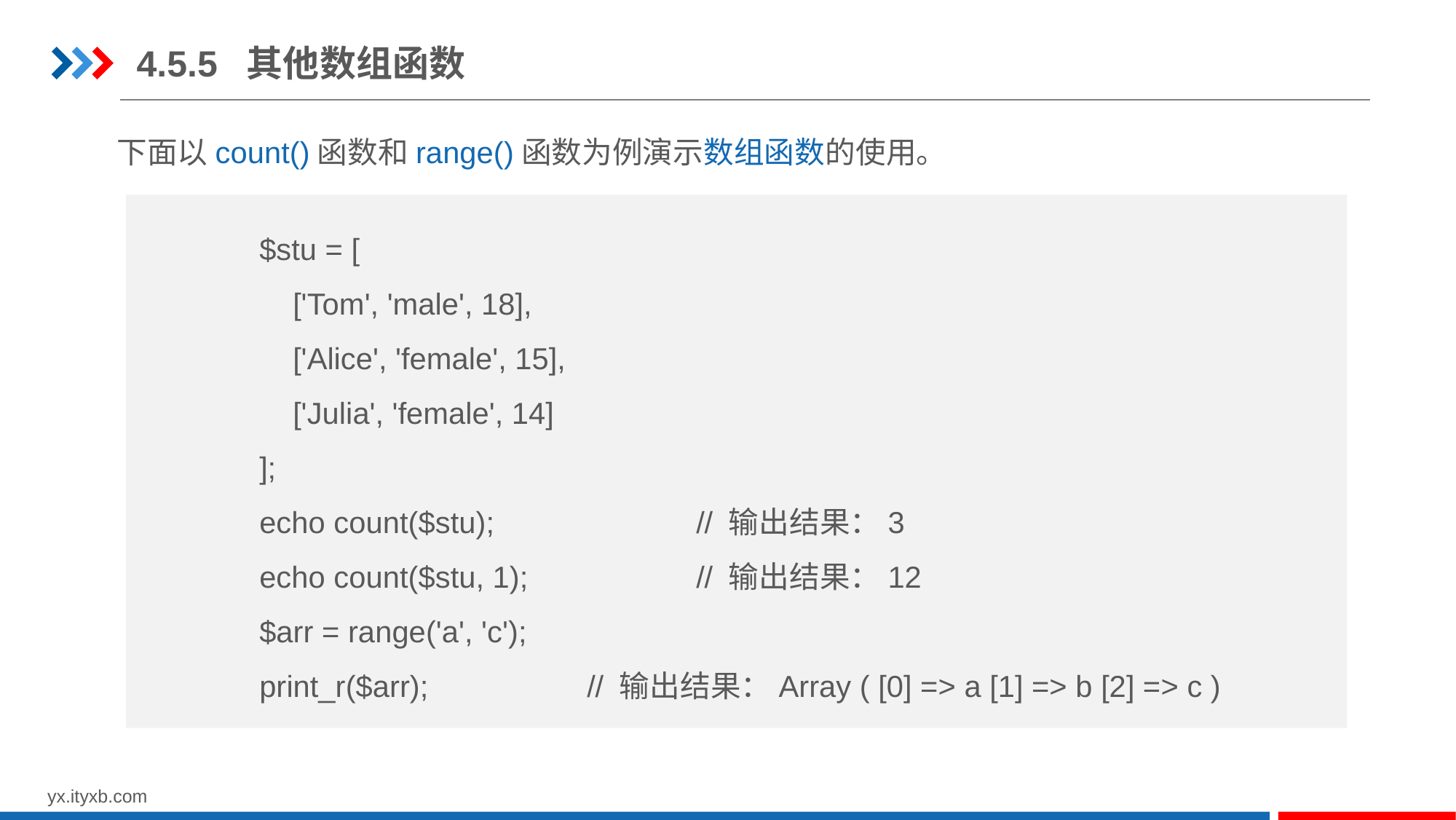

4.5.5  其他数组函数
下面以count()函数和range()函数为例演示数组函数的使用。

$stu = [
    ['Tom', 'male', 18],
    ['Alice', 'female', 15],
    ['Julia', 'female', 14]
];
echo count($stu);		// 输出结果：3
echo count($stu, 1);		// 输出结果：12
$arr = range('a', 'c');
print_r($arr);		// 输出结果：Array ( [0] => a [1] => b [2] => c )